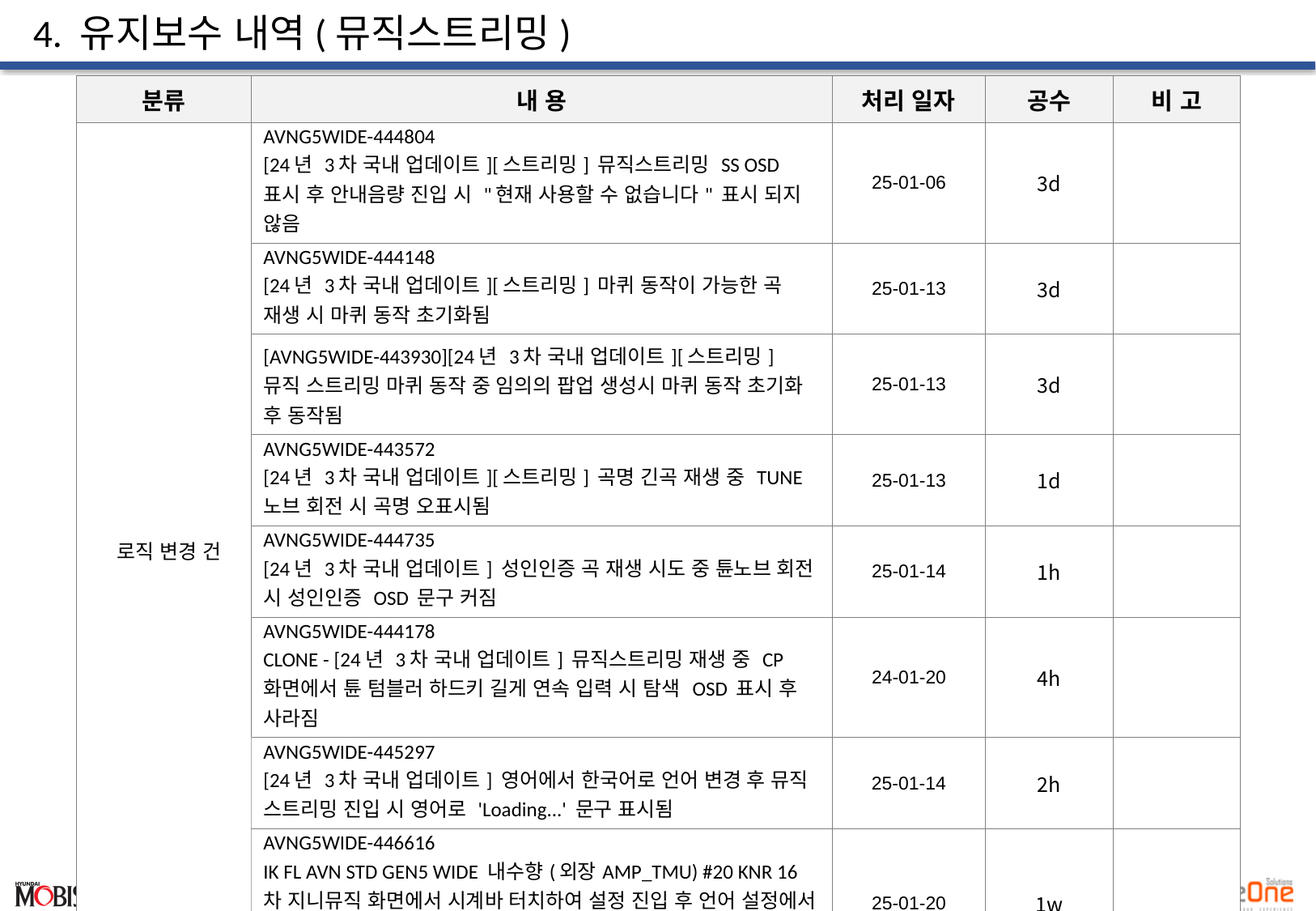

# 4. 유지보수 내역(뮤직스트리밍)
| 분류 | 내 용 | 처리 일자 | 공수 | 비 고 |
| --- | --- | --- | --- | --- |
| 로직 변경 건 | AVNG5WIDE-444804 [24년 3차 국내 업데이트][스트리밍] 뮤직스트리밍 SS OSD 표시 후 안내음량 진입 시 "현재 사용할 수 없습니다" 표시 되지 않음 | 25-01-06 | 3d |  |
|  | AVNG5WIDE-444148 [24년 3차 국내 업데이트][스트리밍] 마퀴 동작이 가능한 곡 재생 시 마퀴 동작 초기화됨 | 25-01-13 | 3d |  |
|  | [AVNG5WIDE-443930][24년 3차 국내 업데이트][스트리밍] 뮤직 스트리밍 마퀴 동작 중 임의의 팝업 생성시 마퀴 동작 초기화 후 동작됨 | 25-01-13 | 3d |  |
|  | AVNG5WIDE-443572 [24년 3차 국내 업데이트][스트리밍] 곡명 긴곡 재생 중 TUNE 노브 회전 시 곡명 오표시됨 | 25-01-13 | 1d |  |
|  | AVNG5WIDE-444735 [24년 3차 국내 업데이트] 성인인증 곡 재생 시도 중 튠노브 회전 시 성인인증 OSD 문구 커짐 | 25-01-14 | 1h |  |
|  | AVNG5WIDE-444178 CLONE - [24년 3차 국내 업데이트] 뮤직스트리밍 재생 중 CP 화면에서 튠 텀블러 하드키 길게 연속 입력 시 탐색 OSD 표시 후 사라짐 | 24-01-20 | 4h |  |
|  | AVNG5WIDE-445297 [24년 3차 국내 업데이트] 영어에서 한국어로 언어 변경 후 뮤직 스트리밍 진입 시 영어로 'Loading...' 문구 표시됨 | 25-01-14 | 2h |  |
|  | AVNG5WIDE-446616 IK FL AVN STD GEN5 WIDE 내수향(외장AMP\_TMU) #20 KNR 16차 지니뮤직 화면에서 시계바 터치하여 설정 진입 후 언어 설정에서 언어 변경 후 미디어 하드키 입력하여 지니 화면 진입 후 드랍다운 메뉴 확인 시 언어 변경 되어있지 않음 | 25-01-20 | 1w |  |
25년도 표준형 5세대 WIDE_WIDE NH AVN 뮤직스트리밍 유지보수